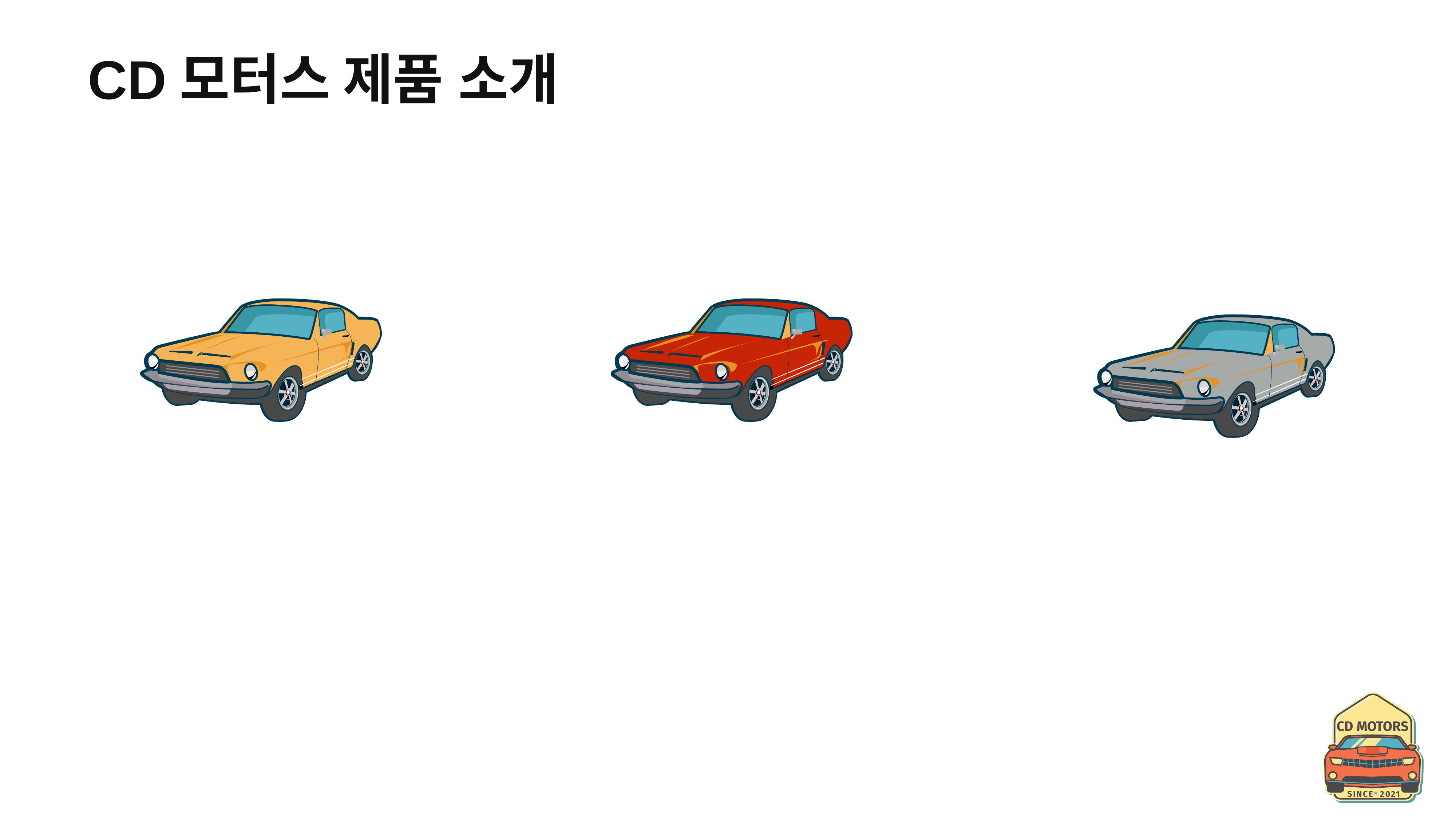

CD모터스 제품 소개

A모델
B모델
C모델
보급형 모델.
중저가의 세단
중고가형 모델.
엔진 성능에 강점이 있는 세단
중고가형 모델.
전체적인 밸런스가 좋은 모델

CD MOTORS

SINCE  2021